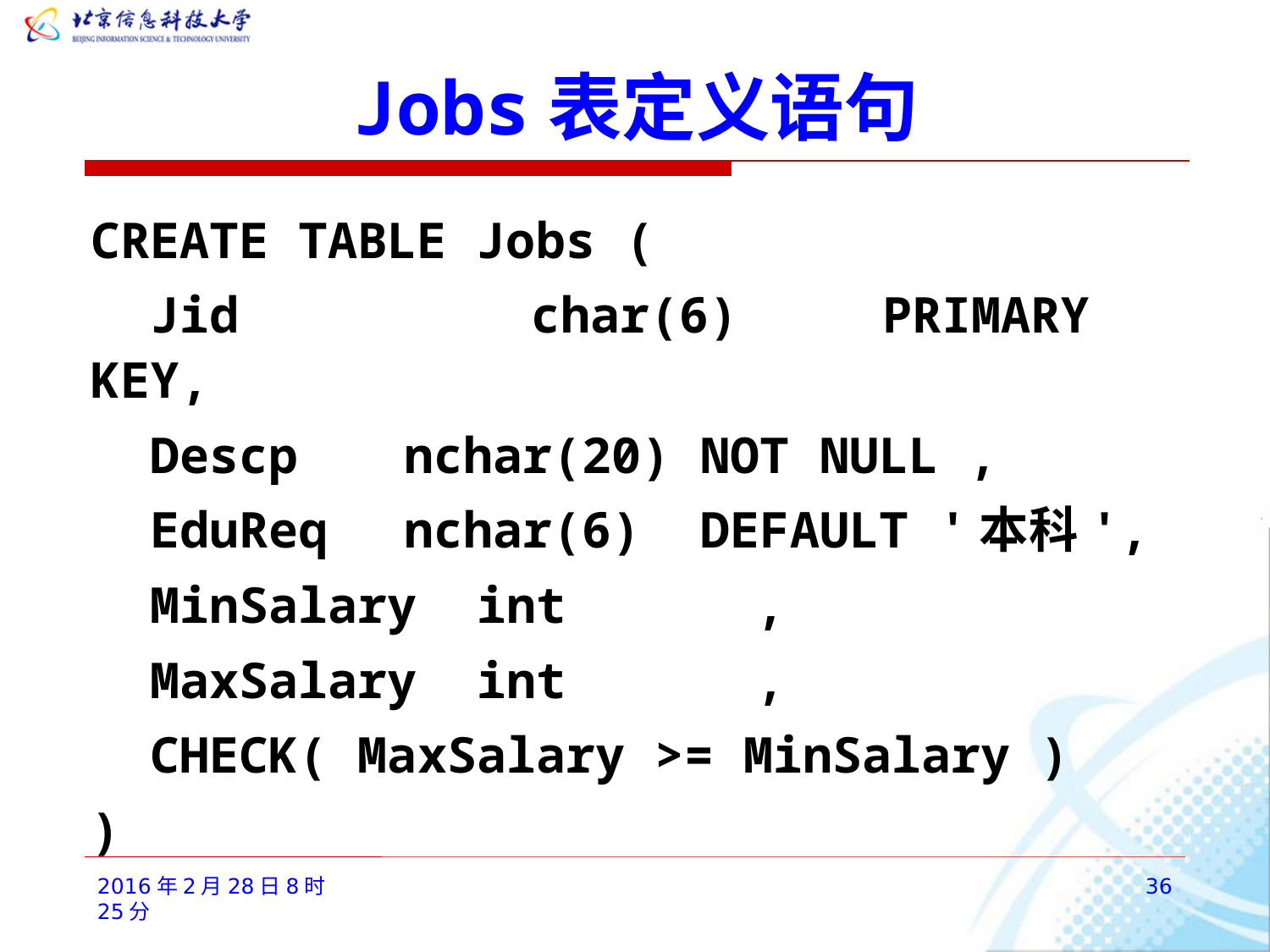

# Jobs表定义语句
CREATE TABLE Jobs (
  Jid		  char(6)	 PRIMARY KEY,
  Descp	  nchar(20) NOT NULL ,
  EduReq	  nchar(6)  DEFAULT '本科',
  MinSalary  int		 ,
  MaxSalary  int		 ,
  CHECK( MaxSalary >= MinSalary )
)
2016年2月28日8时25分
36